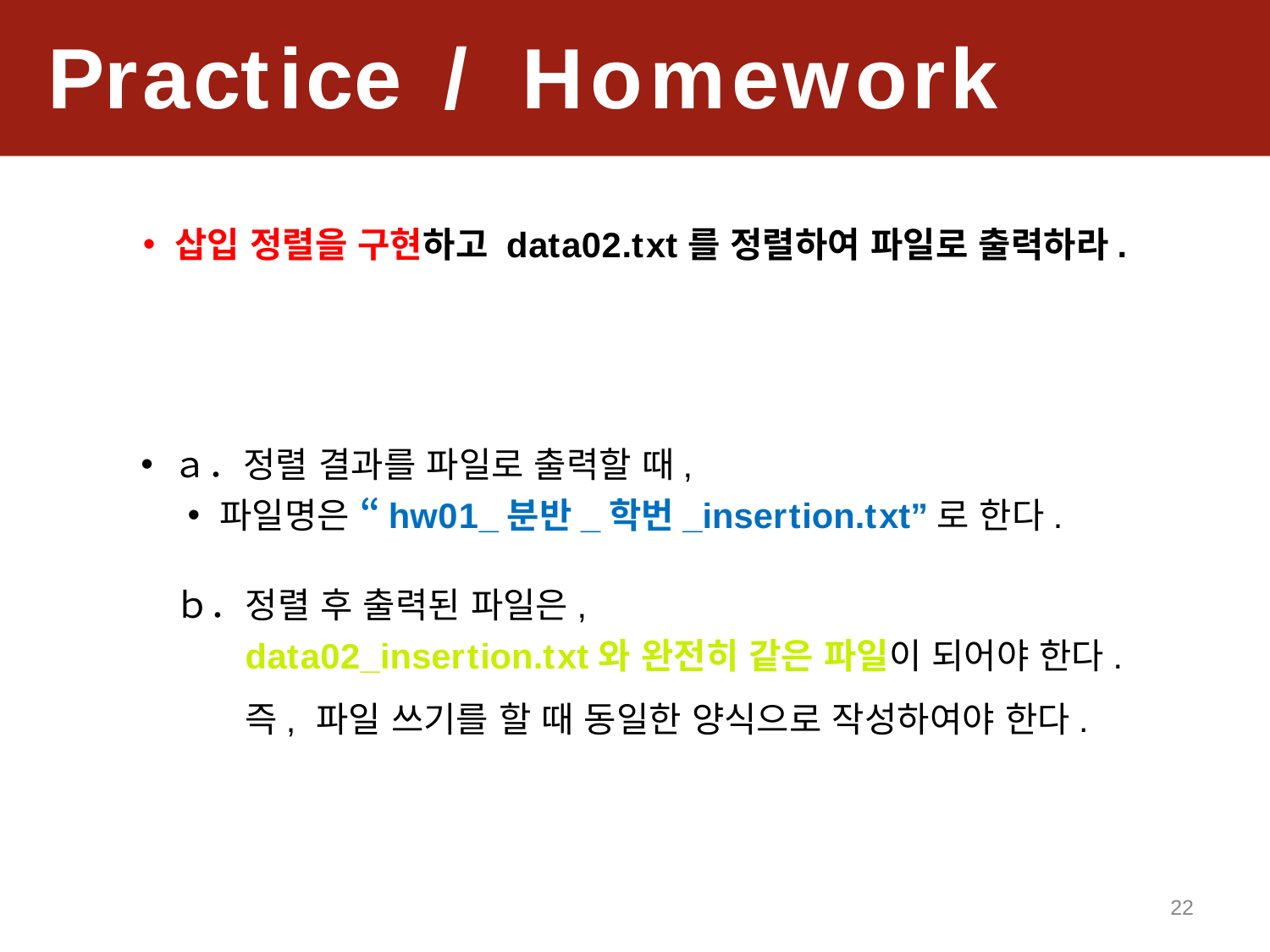

Practice	/	Homework
삽입 정렬을 구현하고 data02.txt를 정렬하여 파일로 출력하라.

ａ．정렬 결과를 파일로 출력할 때,
파일명은 “hw01_분반_학번_insertion.txt”로 한다.
ｂ．정렬 후 출력된 파일은,
data02_insertion.txt와 완전히 같은 파일이 되어야 한다.

즉, 파일 쓰기를 할 때 동일한 양식으로 작성하여야 한다.
22